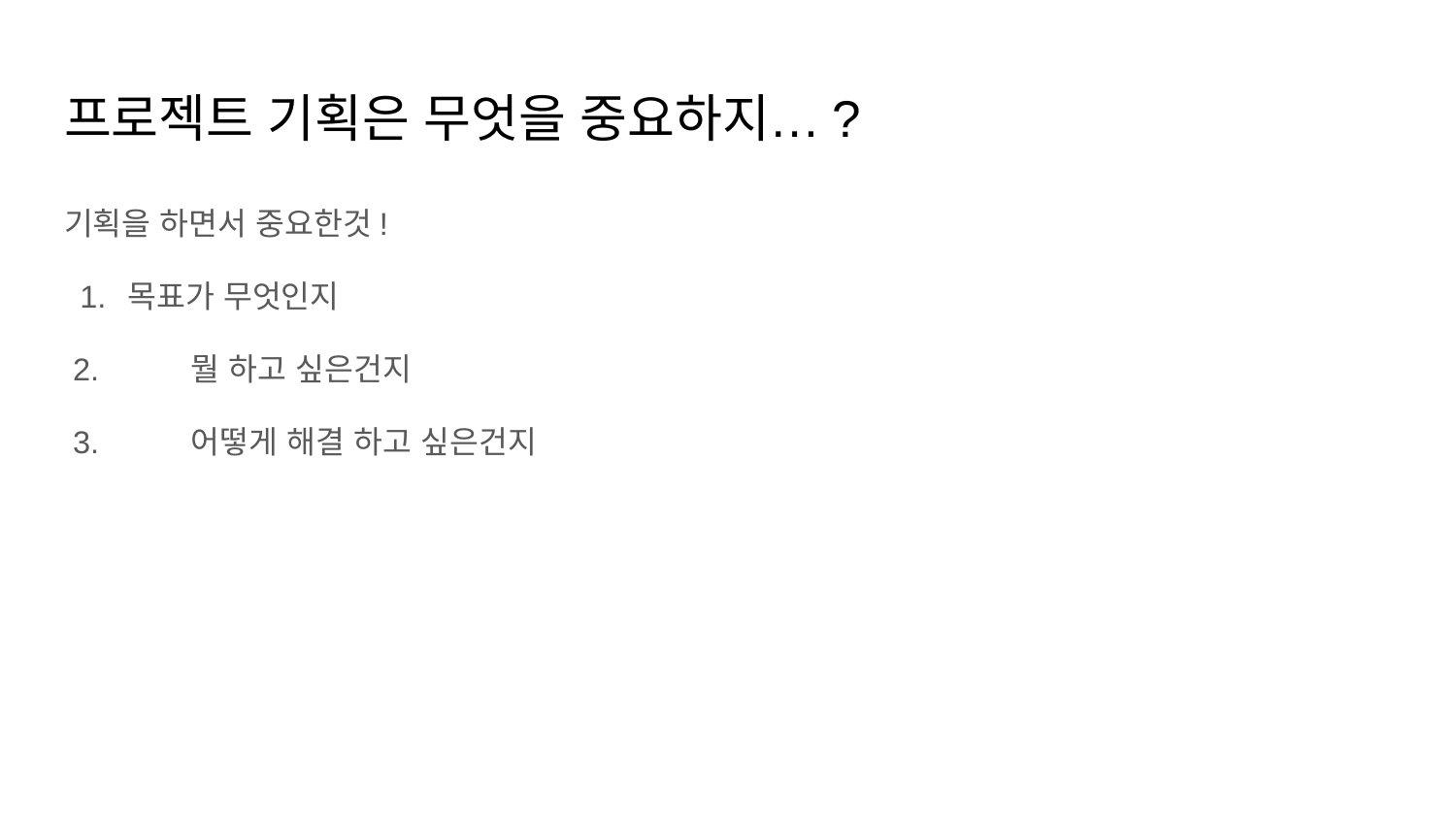

# 프로젝트 기획은 무엇을 중요하지…?
기획을 하면서 중요한것!
목표가 무엇인지
 2. 	뭘 하고 싶은건지
 3. 	어떻게 해결 하고 싶은건지